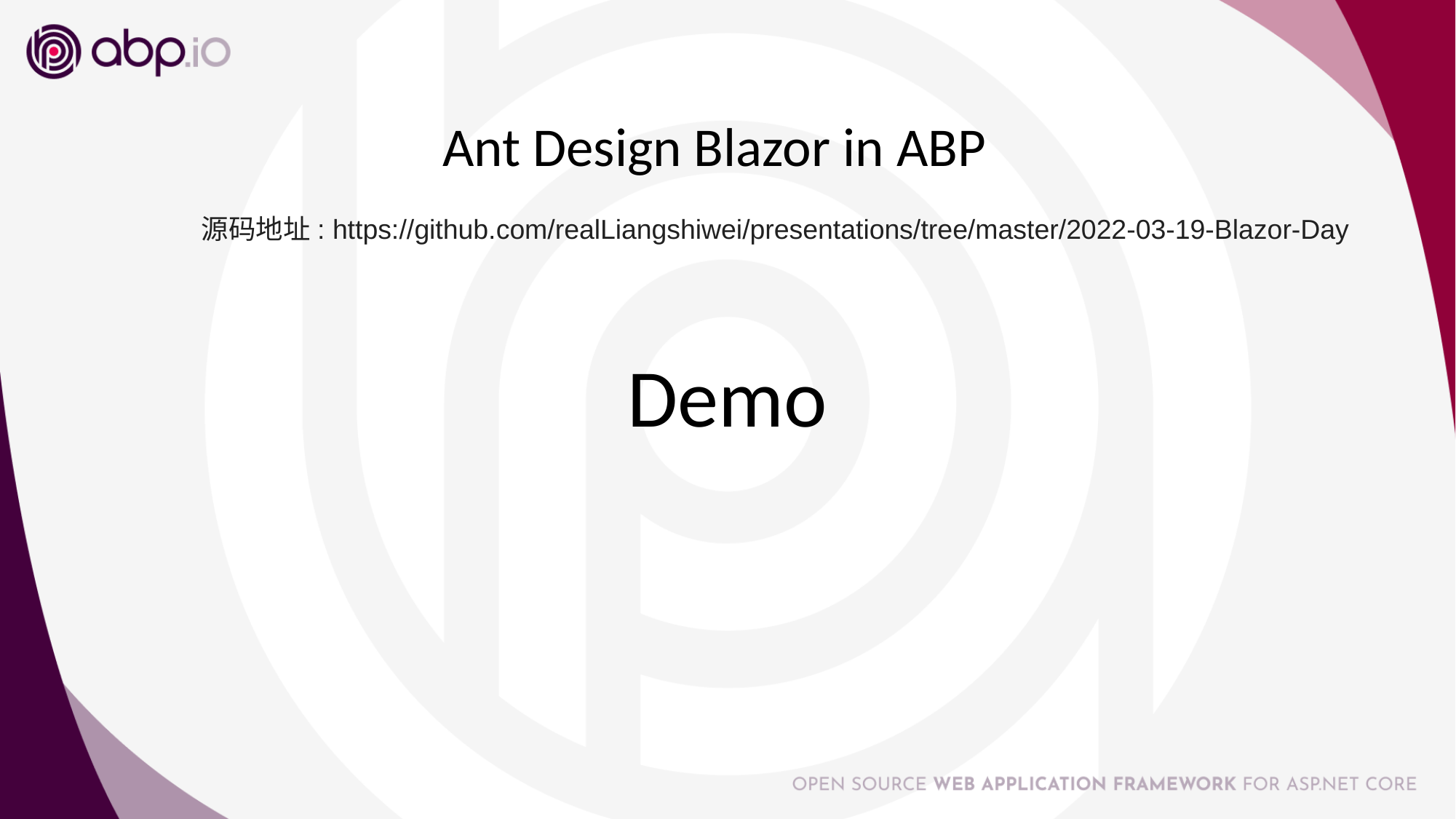

Ant Design Blazor in ABP
源码地址: https://github.com/realLiangshiwei/presentations/tree/master/2022-03-19-Blazor-Day
Demo